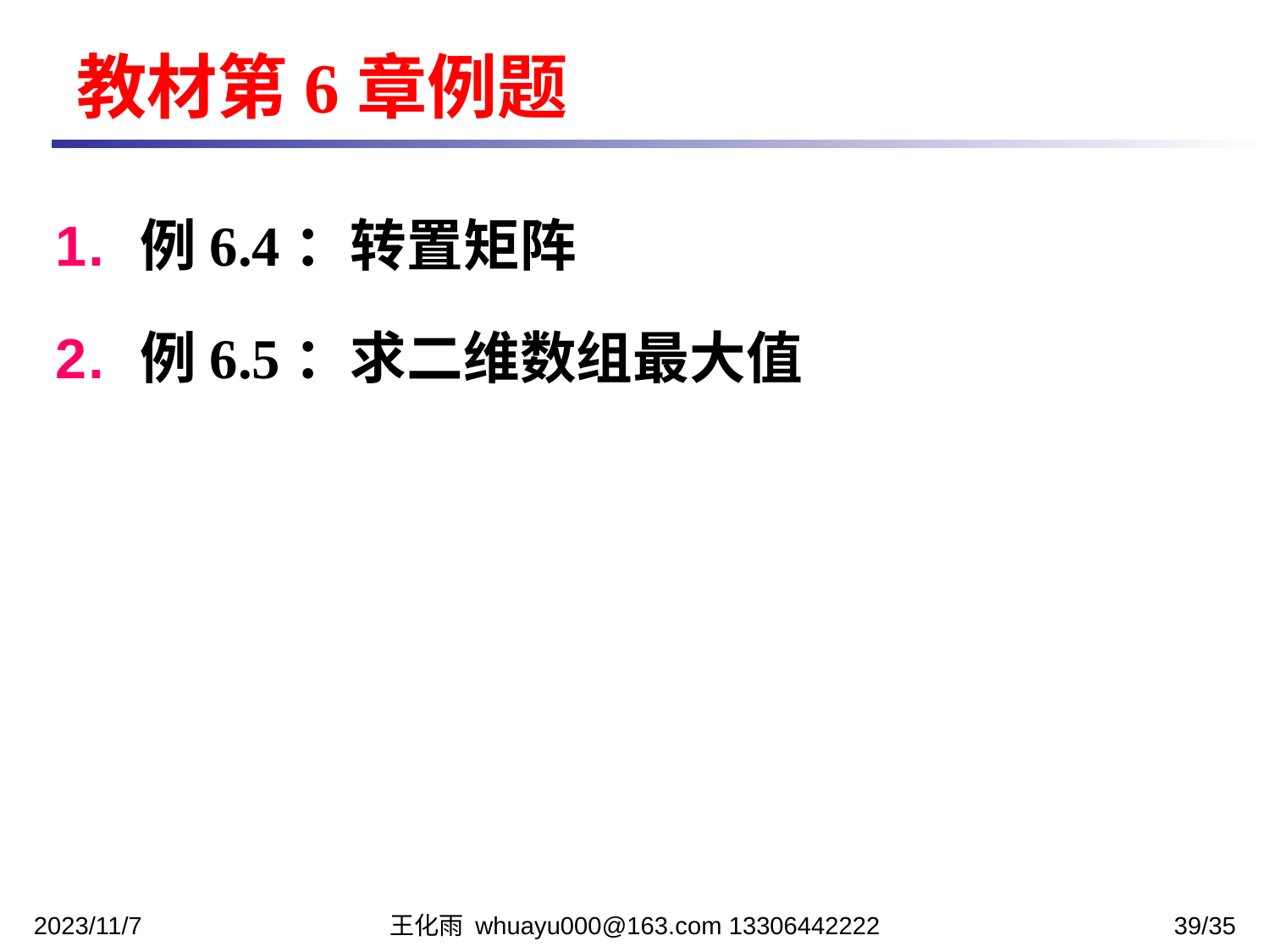

教材第6章例题
例6.4：转置矩阵
例6.5：求二维数组最大值
2023/11/7
王化雨 whuayu000@163.com 13306442222
39/35